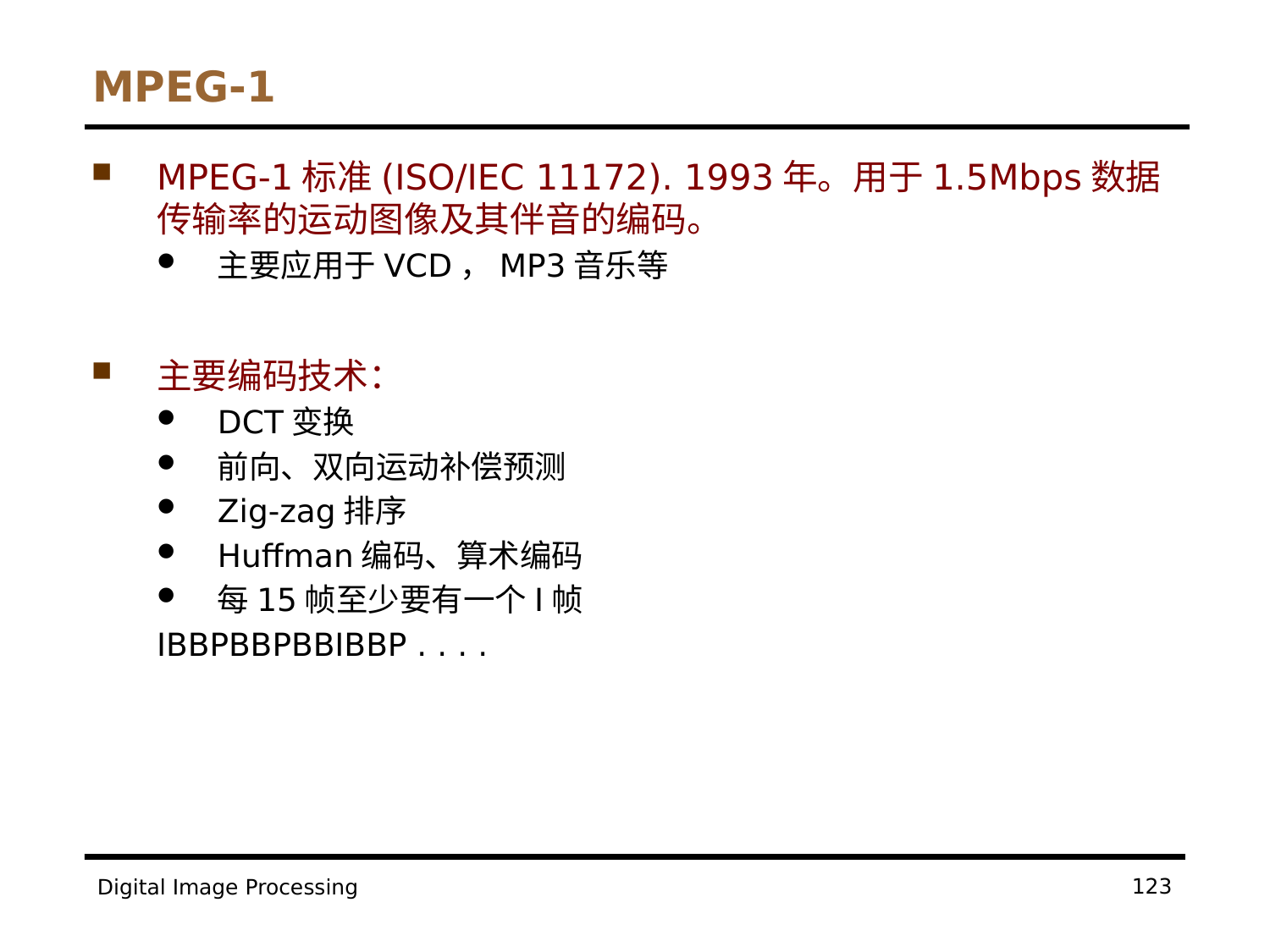

# MPEG-1
MPEG-1标准(ISO/IEC 11172). 1993年。用于1.5Mbps数据传输率的运动图像及其伴音的编码。
主要应用于VCD，MP3音乐等

主要编码技术：
DCT变换
前向、双向运动补偿预测
Zig-zag排序
Huffman编码、算术编码
每15帧至少要有一个I帧
IBBPBBPBBIBBP . . . .
123
Digital Image Processing